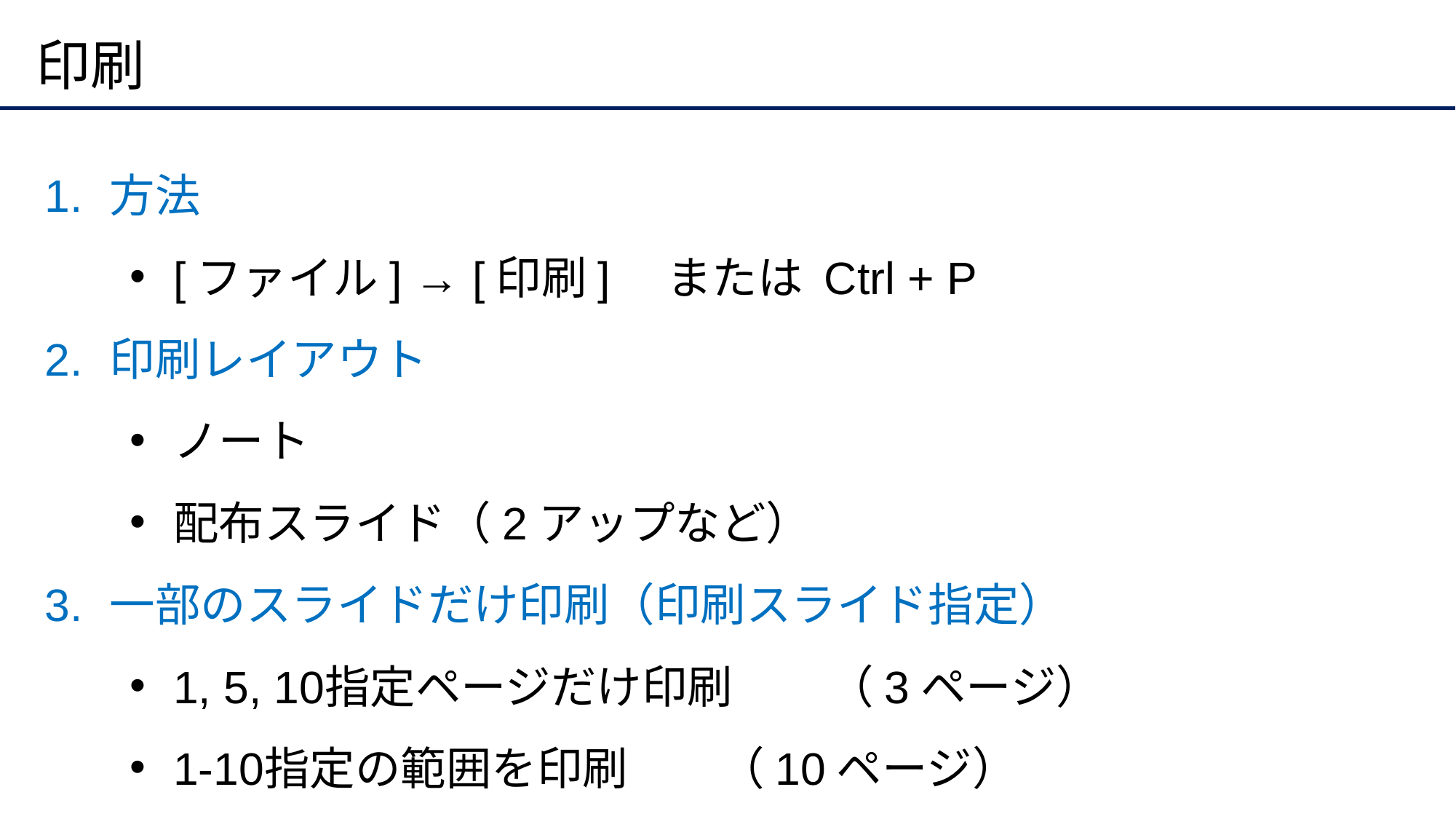

# 印刷
方法
[ファイル] → [印刷]　または Ctrl + P
印刷レイアウト
ノート
配布スライド（2アップなど）
一部のスライドだけ印刷（印刷スライド指定）
1, 5, 10	指定ページだけ印刷	（3ページ）
1-10	指定の範囲を印刷	（10ページ）